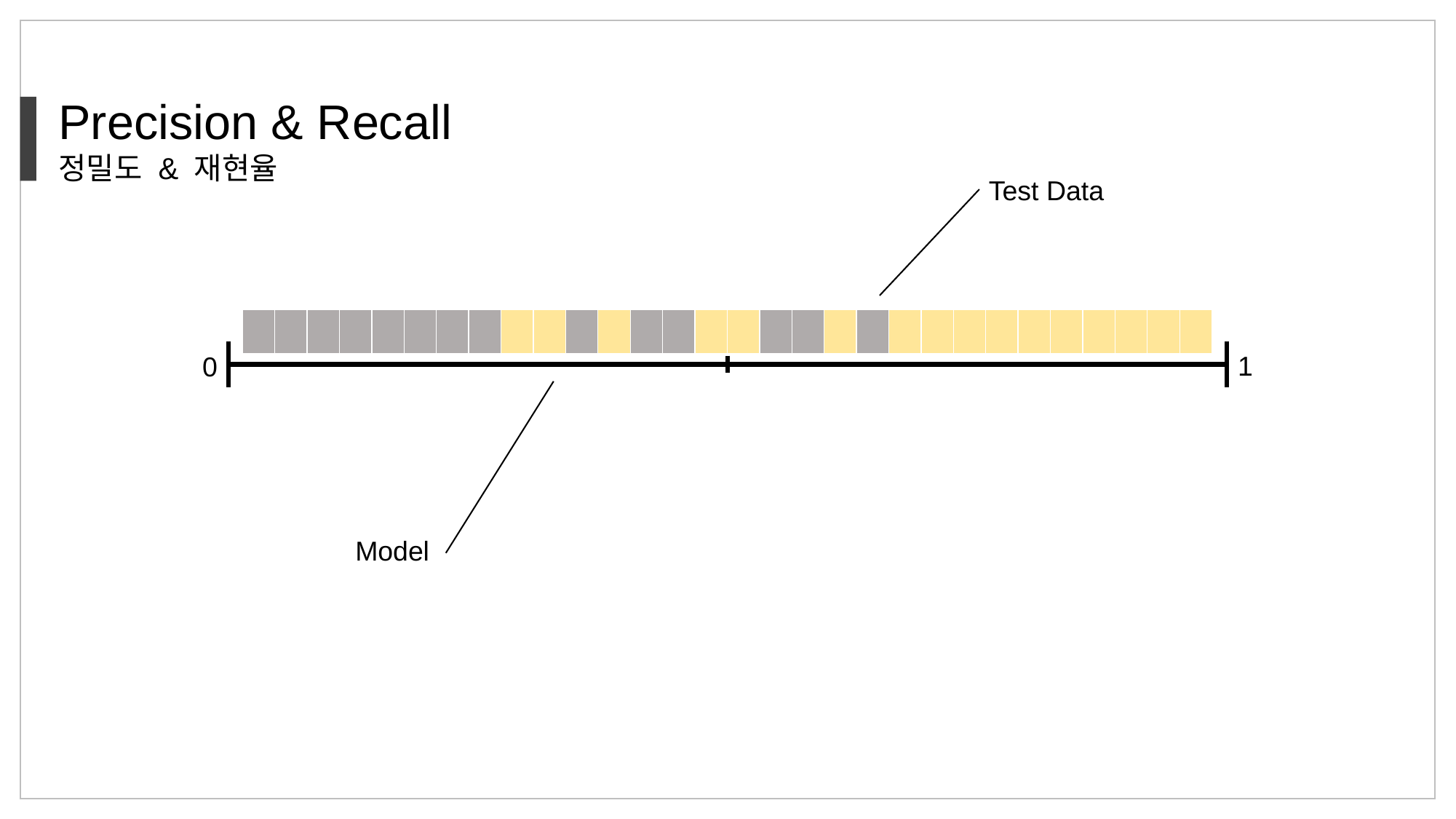

Precision & Recall
정밀도 & 재현율

Test Data
|  |  |  |  |  |  |  |  |  |  |  |  |  |  |  |  |  |  |  |  |  |  |  |  |  |  |  |  |  |  |
| --- | --- | --- | --- | --- | --- | --- | --- | --- | --- | --- | --- | --- | --- | --- | --- | --- | --- | --- | --- | --- | --- | --- | --- | --- | --- | --- | --- | --- | --- |
1
0
Model